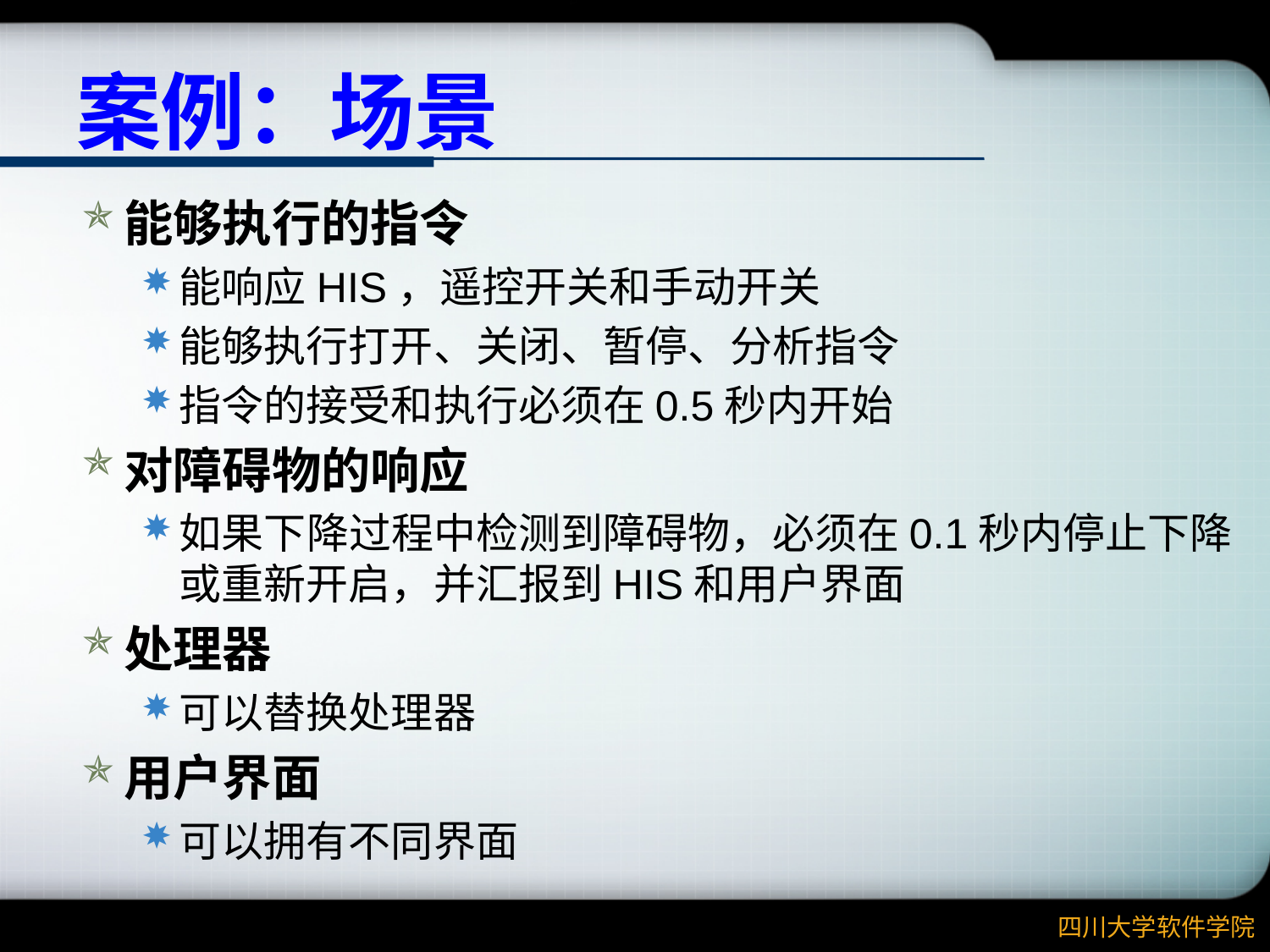

# 案例：场景
能够执行的指令
能响应HIS，遥控开关和手动开关
能够执行打开、关闭、暂停、分析指令
指令的接受和执行必须在0.5秒内开始
对障碍物的响应
如果下降过程中检测到障碍物，必须在0.1秒内停止下降或重新开启，并汇报到HIS和用户界面
处理器
可以替换处理器
用户界面
可以拥有不同界面